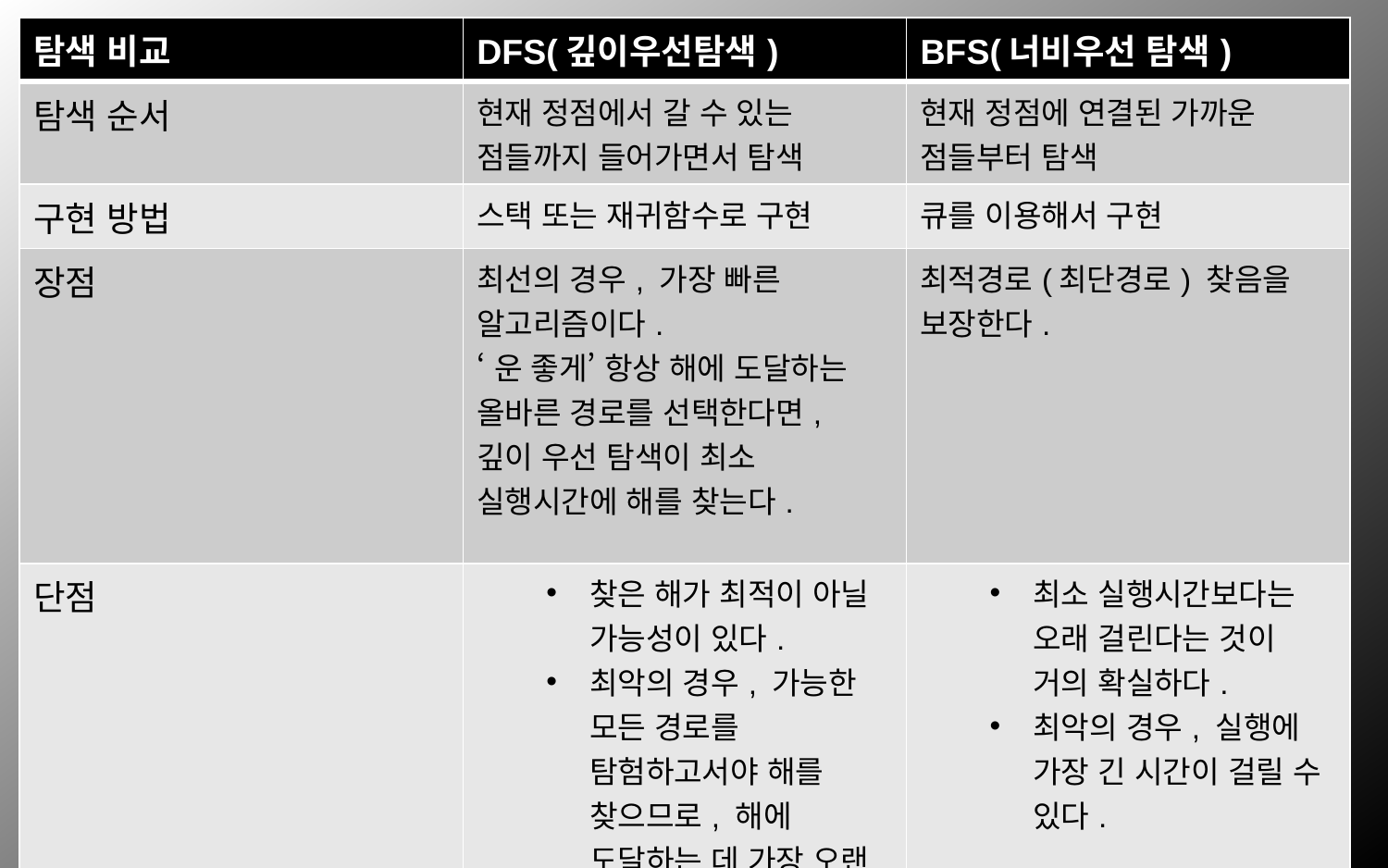

| 탐색 비교 | DFS(깊이우선탐색) | BFS(너비우선 탐색) |
| --- | --- | --- |
| 탐색 순서 | 현재 정점에서 갈 수 있는 점들까지 들어가면서 탐색 | 현재 정점에 연결된 가까운 점들부터 탐색 |
| 구현 방법 | 스택 또는 재귀함수로 구현 | 큐를 이용해서 구현 |
| 장점 | 최선의 경우, 가장 빠른 알고리즘이다. ‘운 좋게’ 항상 해에 도달하는 올바른 경로를 선택한다면, 깊이 우선 탐색이 최소 실행시간에 해를 찾는다. | 최적경로(최단경로) 찾음을 보장한다. |
| 단점 | 찾은 해가 최적이 아닐 가능성이 있다. 최악의 경우, 가능한 모든 경로를 탐험하고서야 해를 찾으므로, 해에 도달하는 데 가장 오랜 시간이 걸린다. | 최소 실행시간보다는 오래 걸린다는 것이 거의 확실하다. 최악의 경우, 실행에 가장 긴 시간이 걸릴 수 있다. |
10